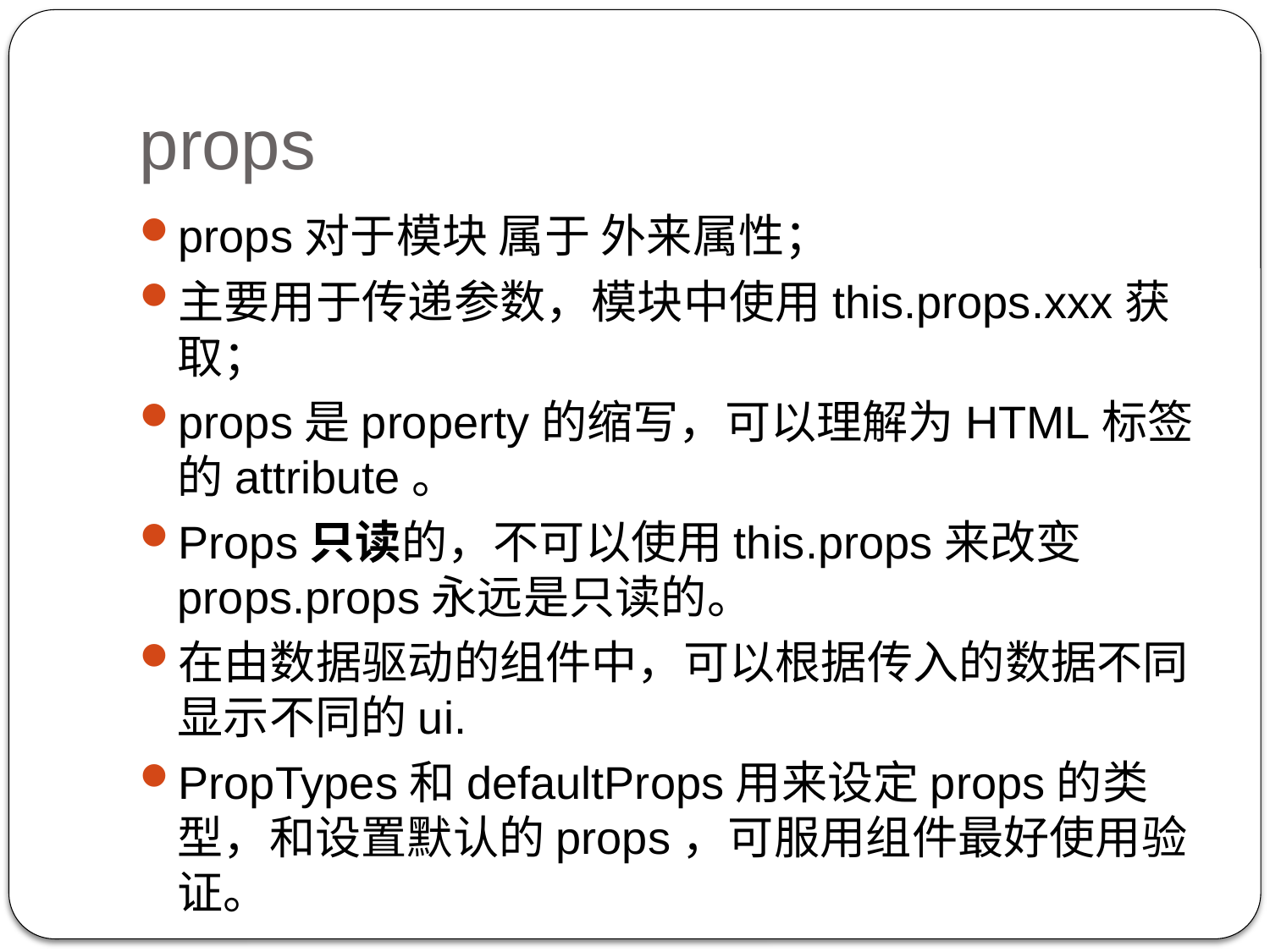

# props
props对于模块 属于 外来属性；
主要用于传递参数，模块中使用this.props.xxx获取；
props是property的缩写，可以理解为HTML标签的attribute。
Props只读的，不可以使用this.props来改变props.props永远是只读的。
在由数据驱动的组件中，可以根据传入的数据不同显示不同的ui.
PropTypes和defaultProps用来设定props的类型，和设置默认的props，可服用组件最好使用验证。